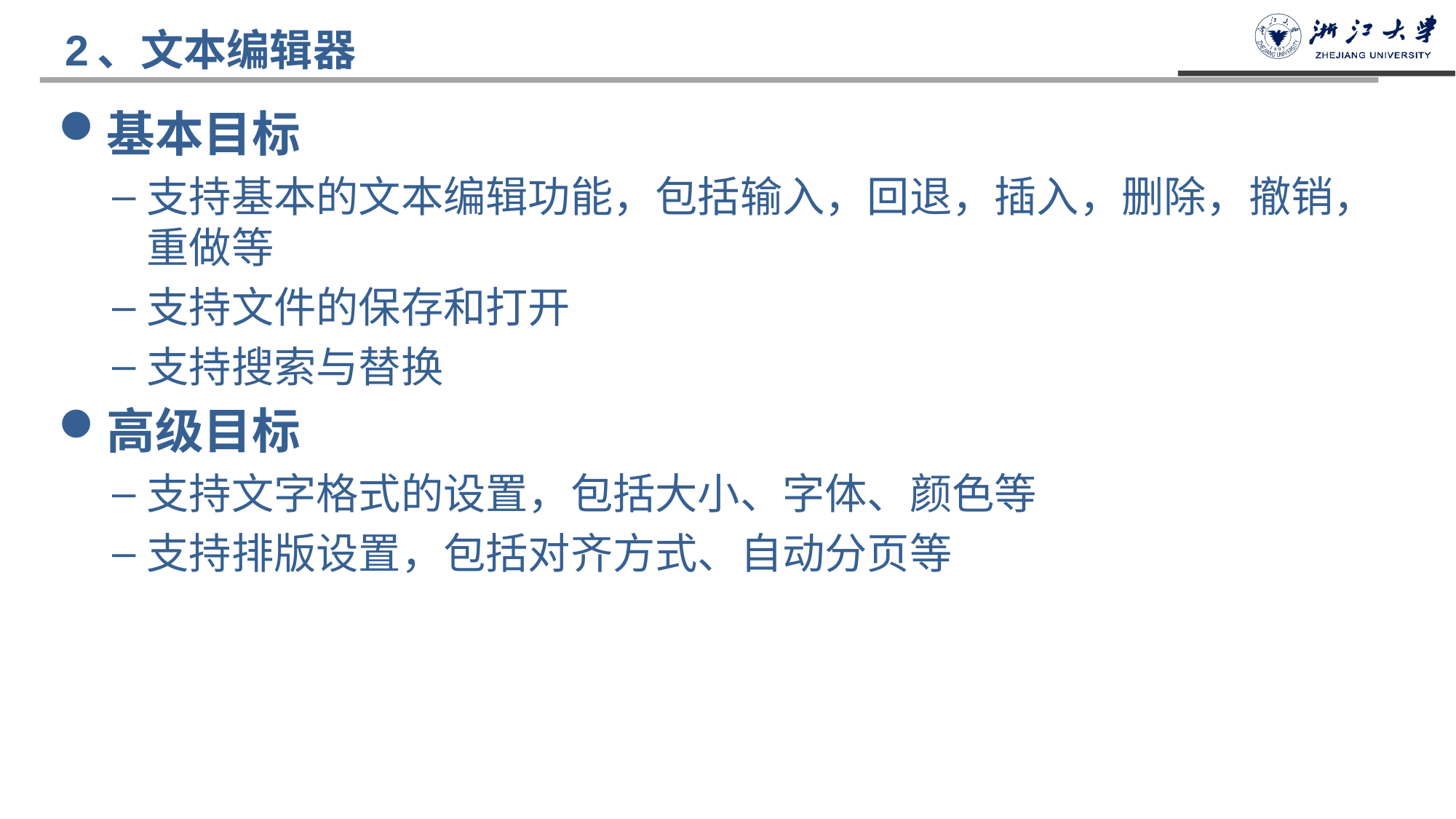

# 2、文本编辑器
基本目标
支持基本的文本编辑功能，包括输入，回退，插入，删除，撤销，重做等
支持文件的保存和打开
支持搜索与替换
高级目标
支持文字格式的设置，包括大小、字体、颜色等
支持排版设置，包括对齐方式、自动分页等